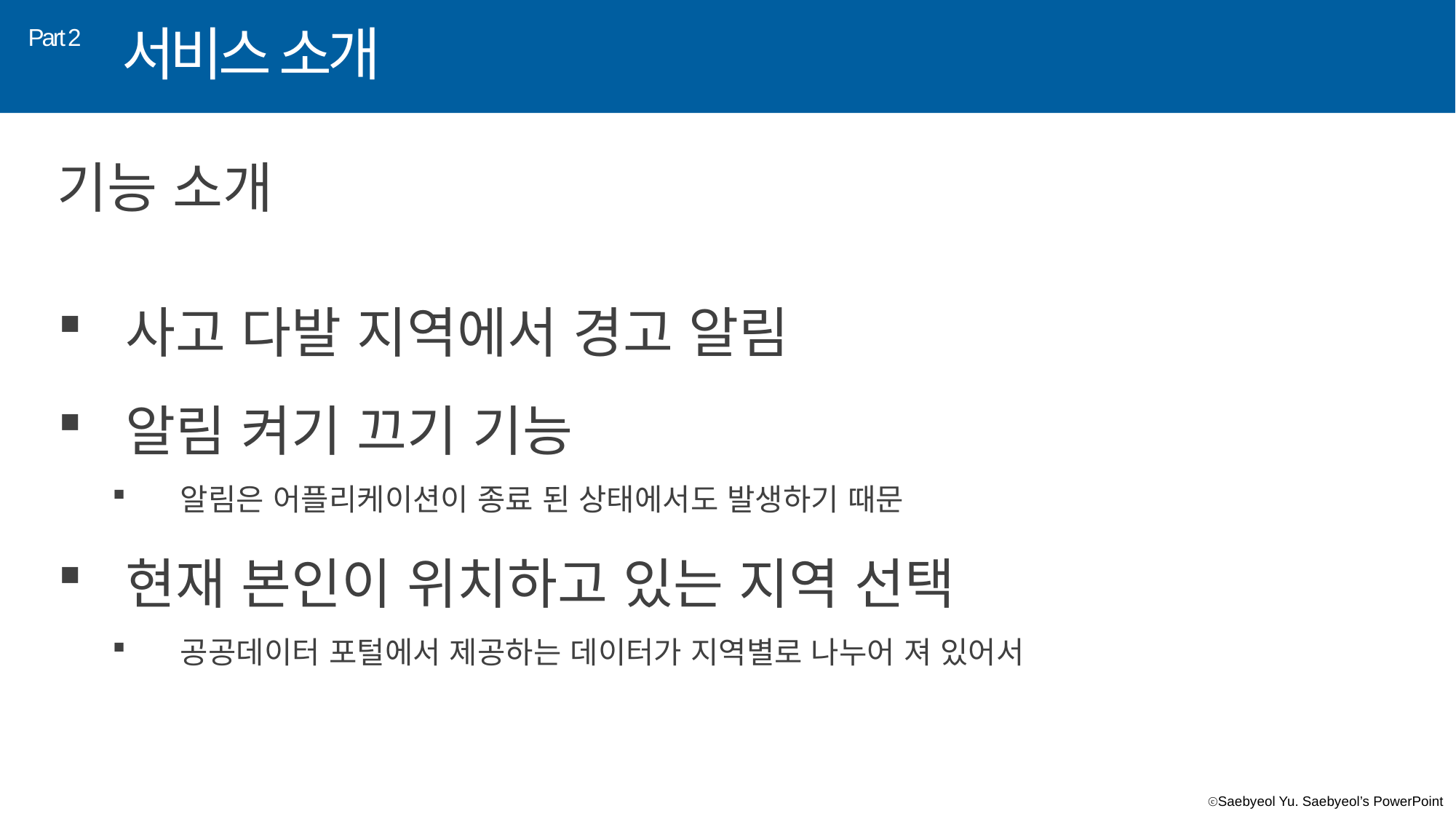

서비스 소개
Part 2
기능 소개
사고 다발 지역에서 경고 알림
알림 켜기 끄기 기능
알림은 어플리케이션이 종료 된 상태에서도 발생하기 때문
현재 본인이 위치하고 있는 지역 선택
공공데이터 포털에서 제공하는 데이터가 지역별로 나누어 져 있어서